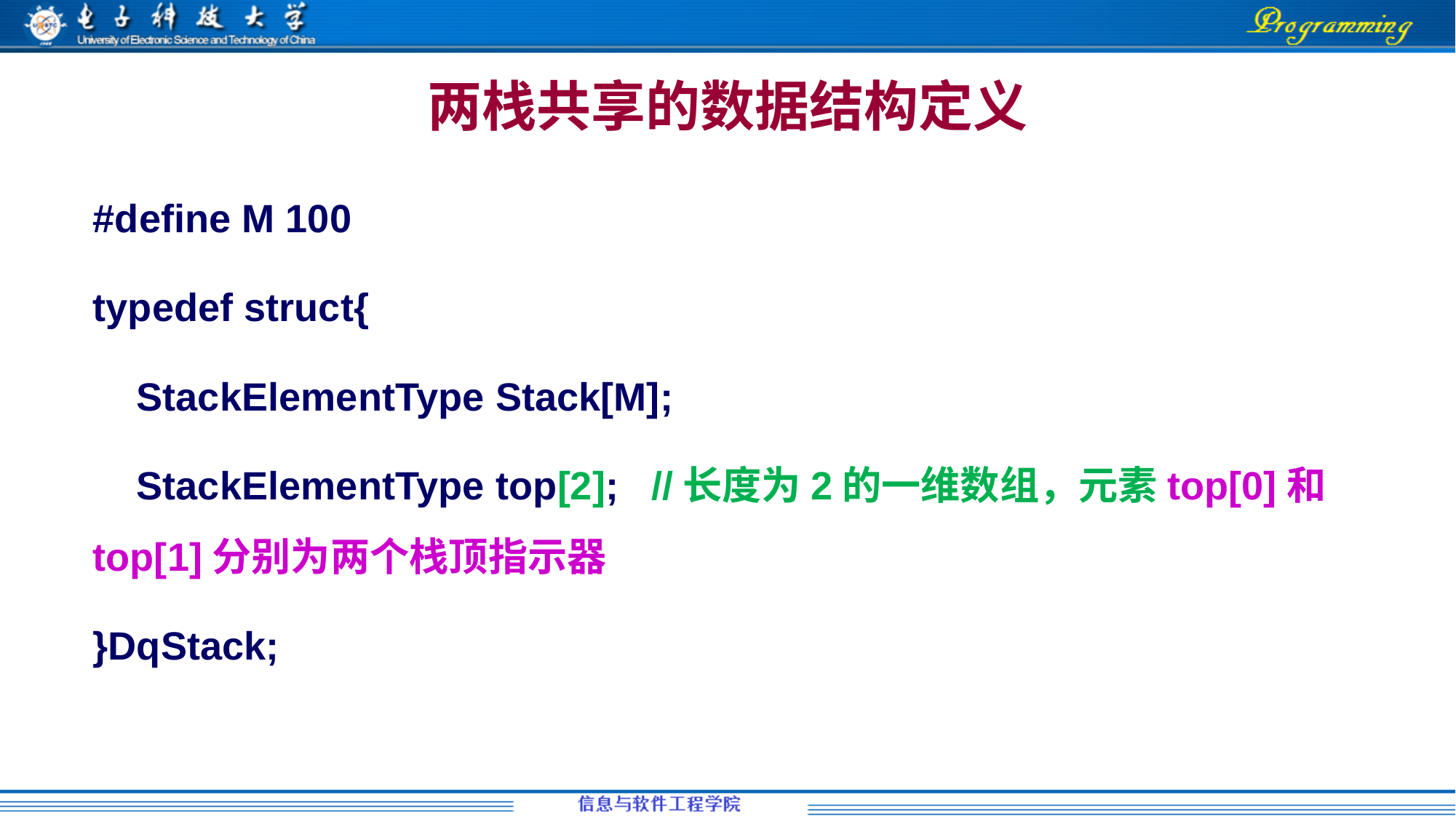

# 两栈共享的数据结构定义
#define M 100
typedef struct{
    StackElementType Stack[M];
    StackElementType top[2];   //长度为2的一维数组，元素top[0]和top[1]分别为两个栈顶指示器
}DqStack;